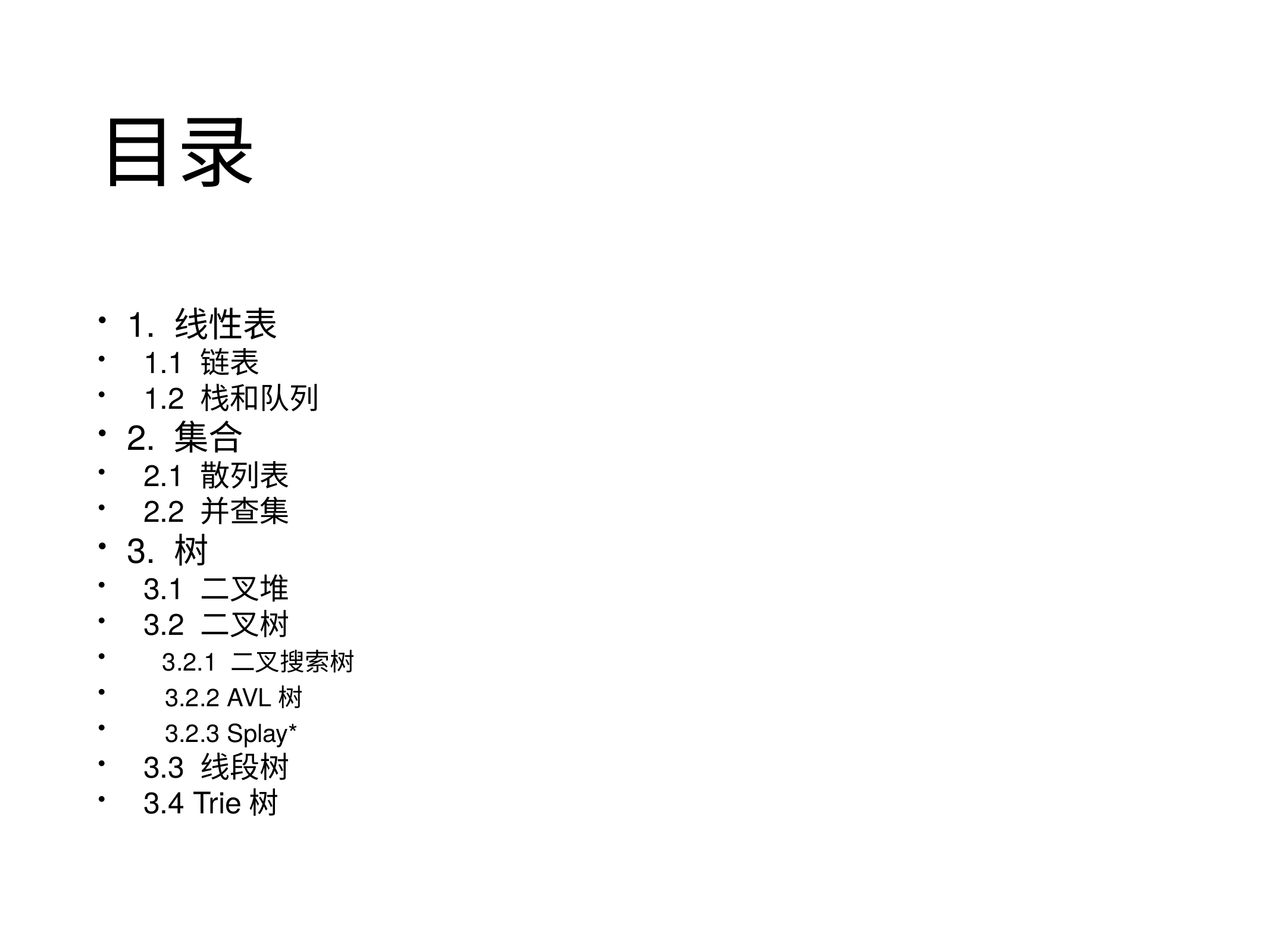

# 目录
1. 线性表
  1.1 链表
  1.2 栈和队列
2. 集合
  2.1 散列表
  2.2 并查集
3. 树
  3.1 二叉堆
  3.2 二叉树
    3.2.1 二叉搜索树
    3.2.2 AVL树
    3.2.3 Splay*
  3.3 线段树
  3.4 Trie树